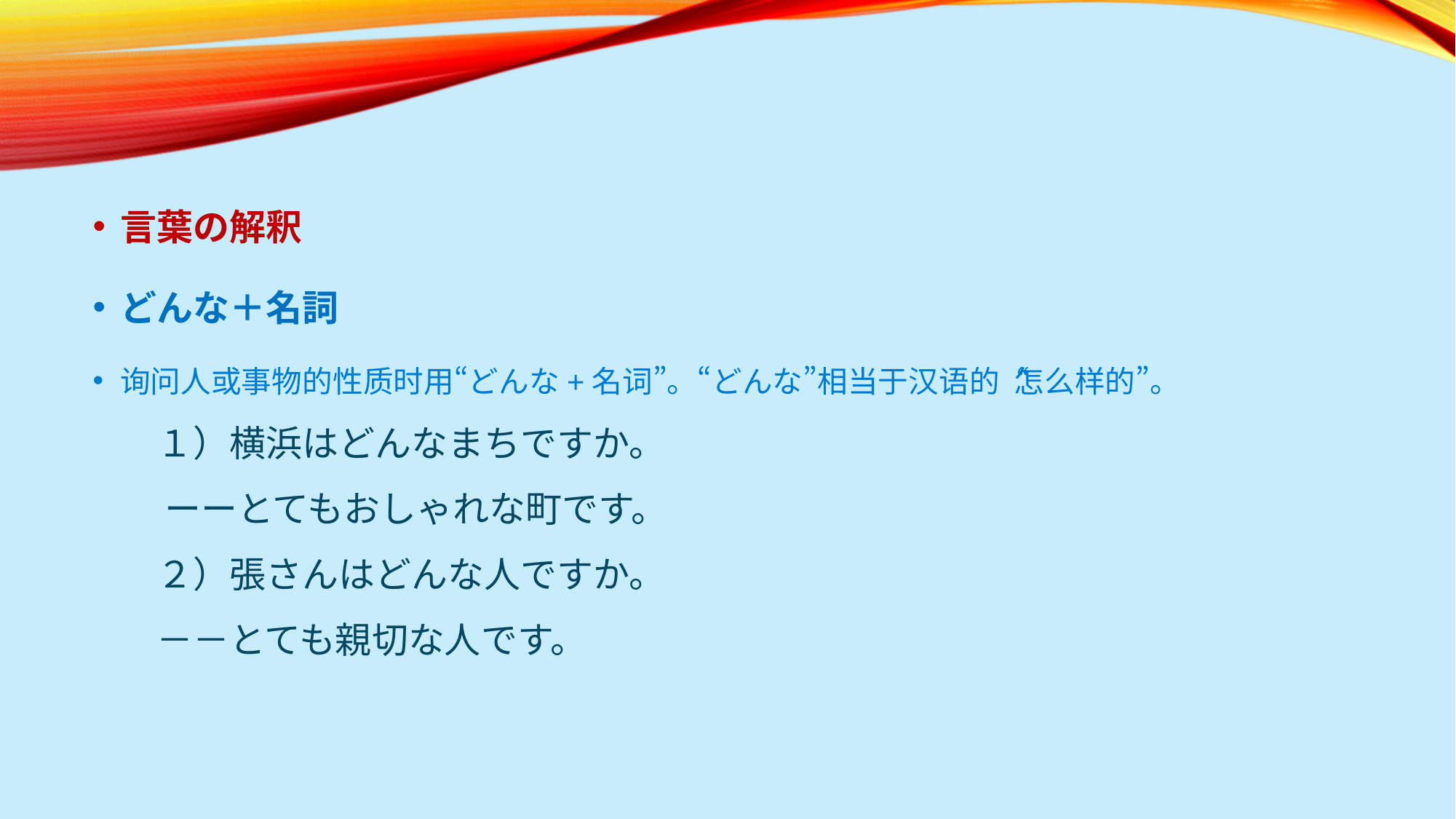

言葉の解釈
どんな＋名詞
询问人或事物的性质时用“どんな+名词”。“どんな”相当于汉语的“怎么样的”。
　１）横浜はどんなまちですか。
 　ーーとてもおしゃれな町です。
　２）張さんはどんな人ですか。
　－－とても親切な人です。